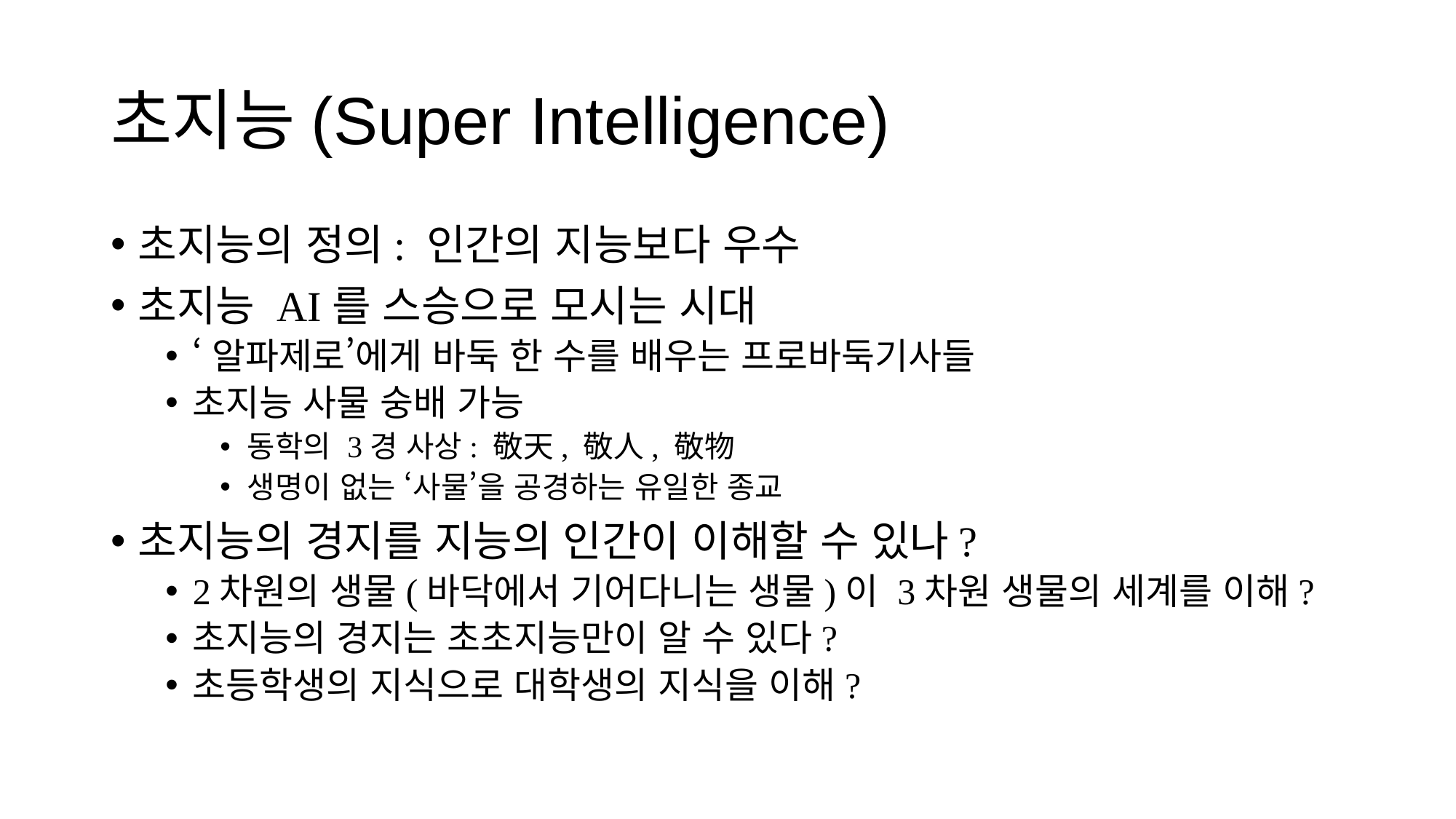

# 초지능(Super Intelligence)
초지능의 정의: 인간의 지능보다 우수
초지능 AI를 스승으로 모시는 시대
‘알파제로’에게 바둑 한 수를 배우는 프로바둑기사들
초지능 사물 숭배 가능
동학의 3경 사상: 敬天, 敬人, 敬物
생명이 없는 ‘사물’을 공경하는 유일한 종교
초지능의 경지를 지능의 인간이 이해할 수 있나?
2차원의 생물(바닥에서 기어다니는 생물)이 3차원 생물의 세계를 이해?
초지능의 경지는 초초지능만이 알 수 있다?
초등학생의 지식으로 대학생의 지식을 이해?